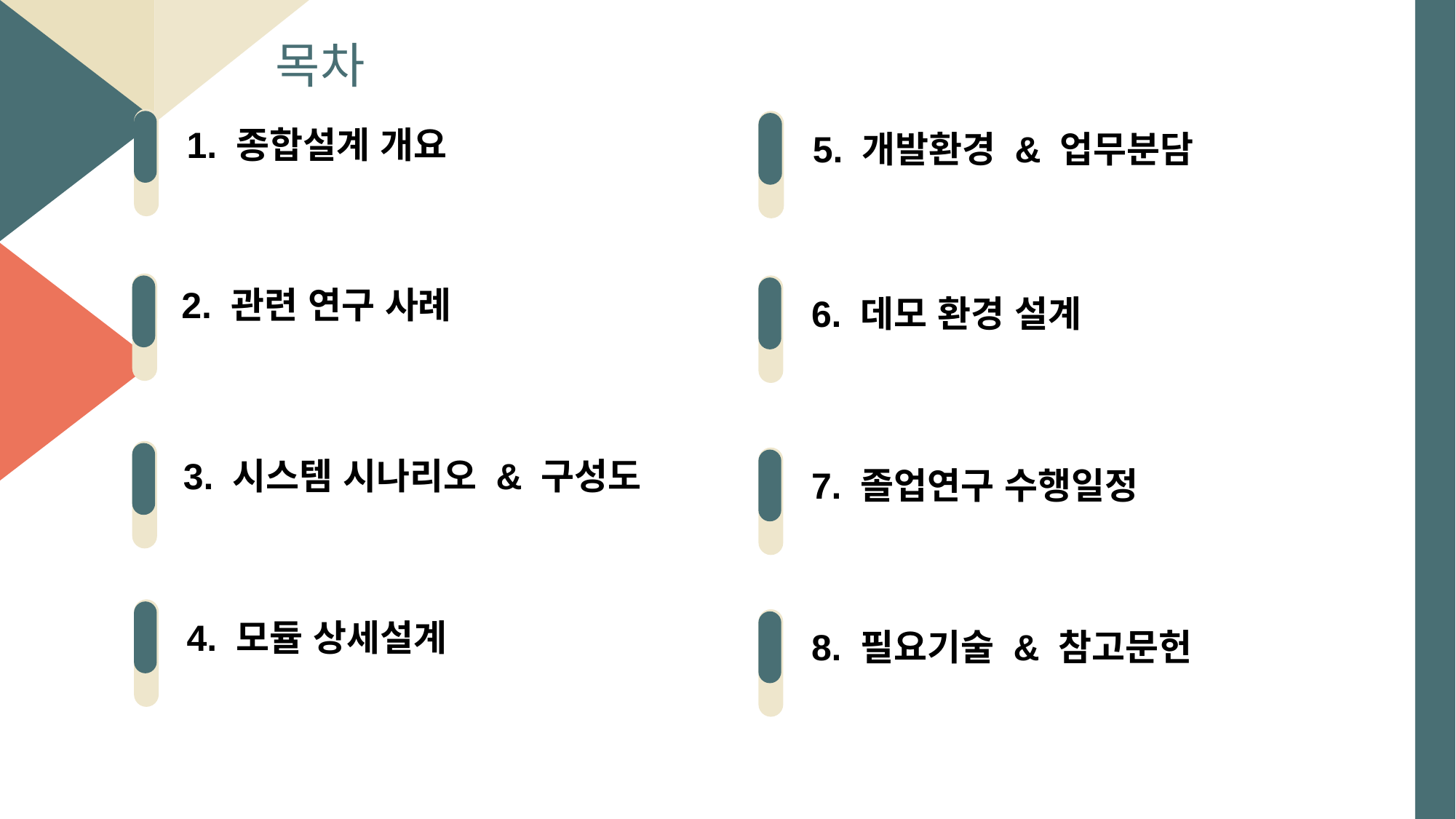

목차
1. 종합설계 개요

5. 개발환경 & 업무분담

2. 관련 연구 사례

6. 데모 환경 설계

3. 시스템 시나리오 & 구성도

7. 졸업연구 수행일정

4. 모듈 상세설계

8. 필요기술 & 참고문헌